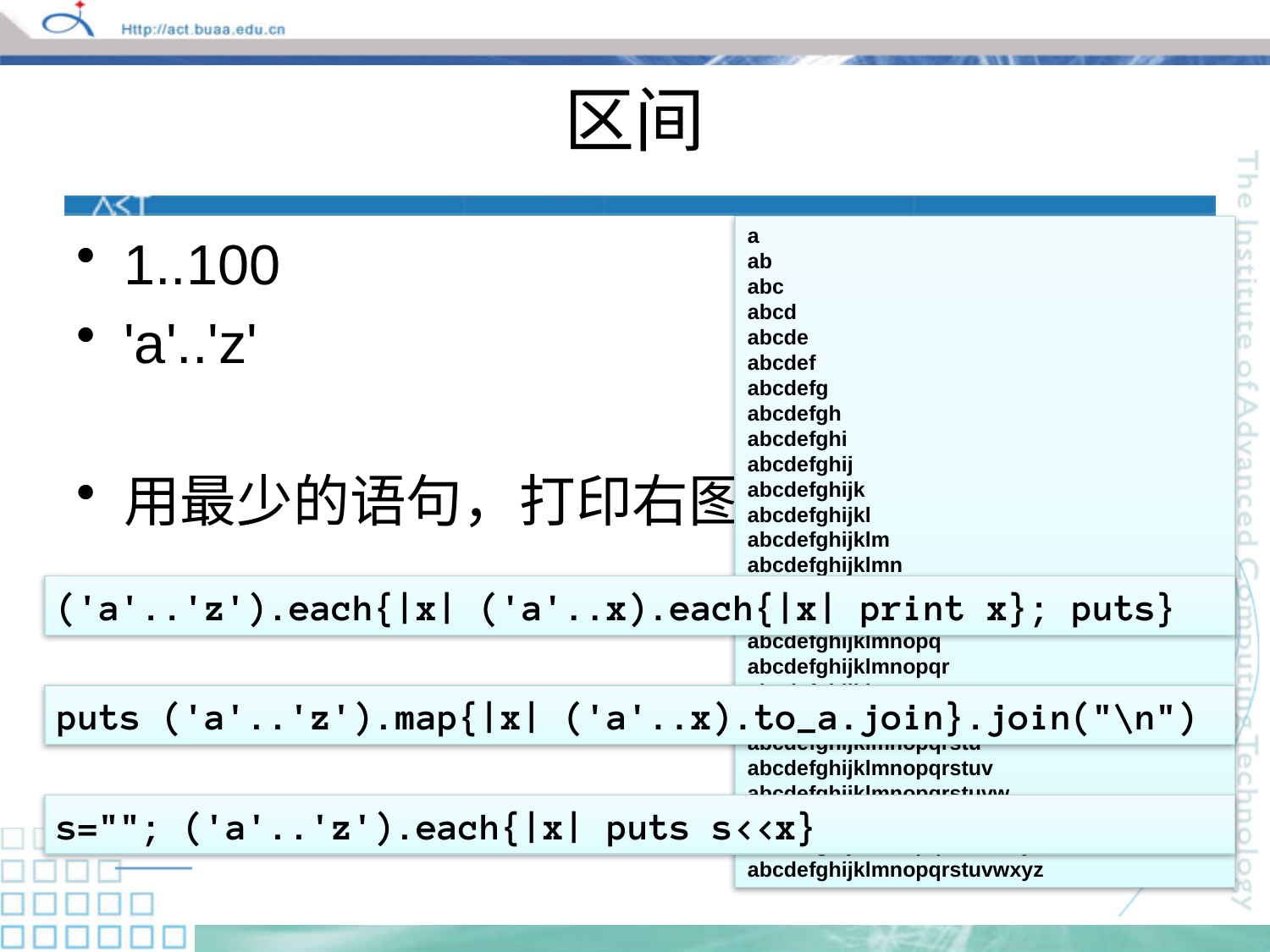

# 区间
a
ab
abc
abcd
abcde
abcdef
abcdefg
abcdefgh
abcdefghi
abcdefghij
abcdefghijk
abcdefghijkl
abcdefghijklm
abcdefghijklmn
abcdefghijklmno
abcdefghijklmnop
abcdefghijklmnopq
abcdefghijklmnopqr
abcdefghijklmnopqrs
abcdefghijklmnopqrst
abcdefghijklmnopqrstu
abcdefghijklmnopqrstuv
abcdefghijklmnopqrstuvw
abcdefghijklmnopqrstuvwx
abcdefghijklmnopqrstuvwxy
abcdefghijklmnopqrstuvwxyz
1..100
'a'..'z'

用最少的语句，打印右图

('a'..'z').each{|x| ('a'..x).each{|x| print x}; puts}
puts ('a'..'z').map{|x| ('a'..x).to_a.join}.join("\n")
s=""; ('a'..'z').each{|x| puts s<<x}